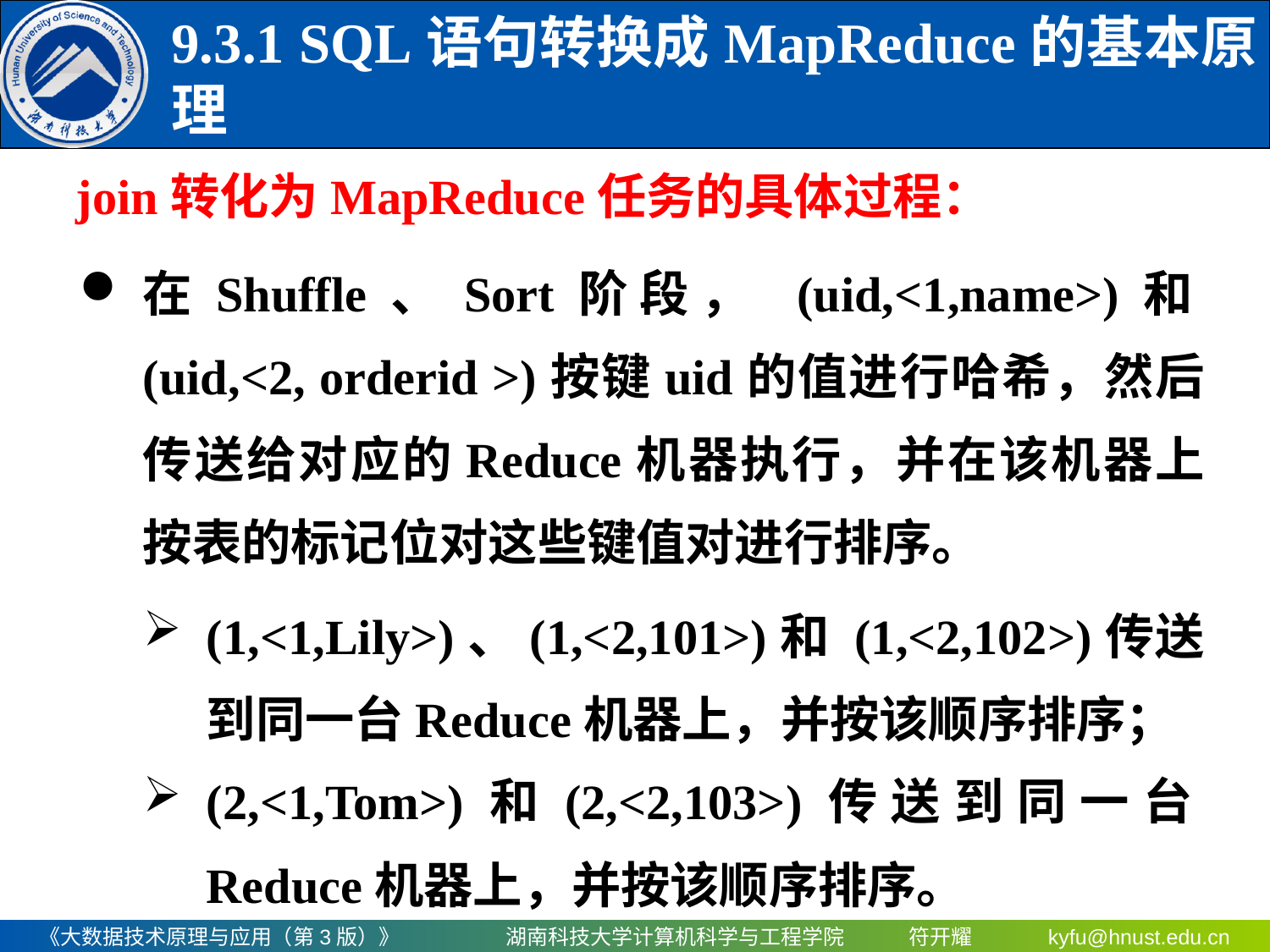

9.3.1 SQL语句转换成MapReduce的基本原理
join转化为MapReduce任务的具体过程：
在Shuffle、Sort阶段， (uid,<1,name>)和(uid,<2, orderid >)按键uid的值进行哈希，然后传送给对应的Reduce机器执行，并在该机器上按表的标记位对这些键值对进行排序。
(1,<1,Lily>)、(1,<2,101>)和 (1,<2,102>)传送到同一台Reduce机器上，并按该顺序排序；
(2,<1,Tom>)和(2,<2,103>)传送到同一台Reduce机器上，并按该顺序排序。